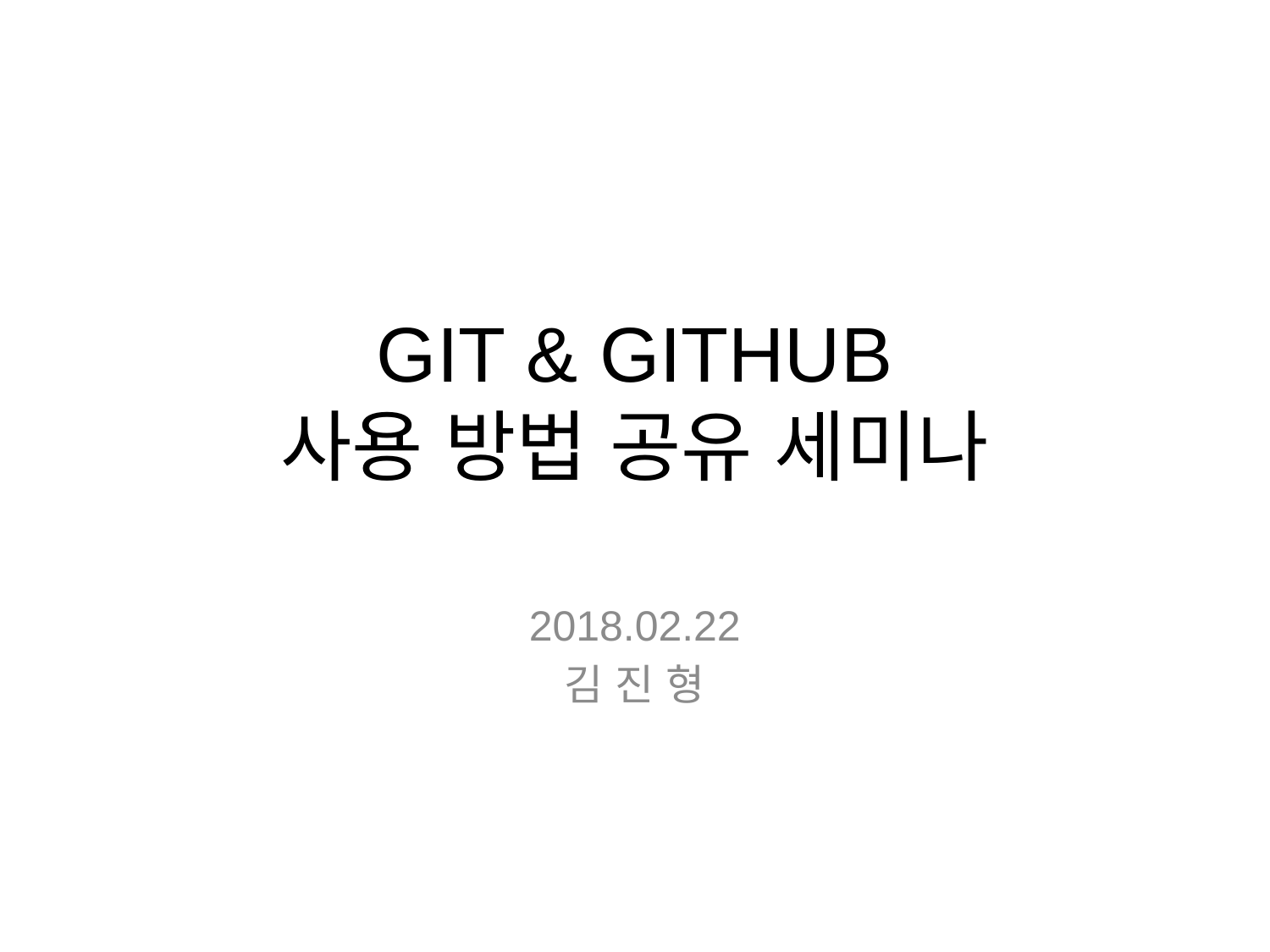

# GIT & GITHUB 사용 방법 공유 세미나
2018.02.22
김 진 형